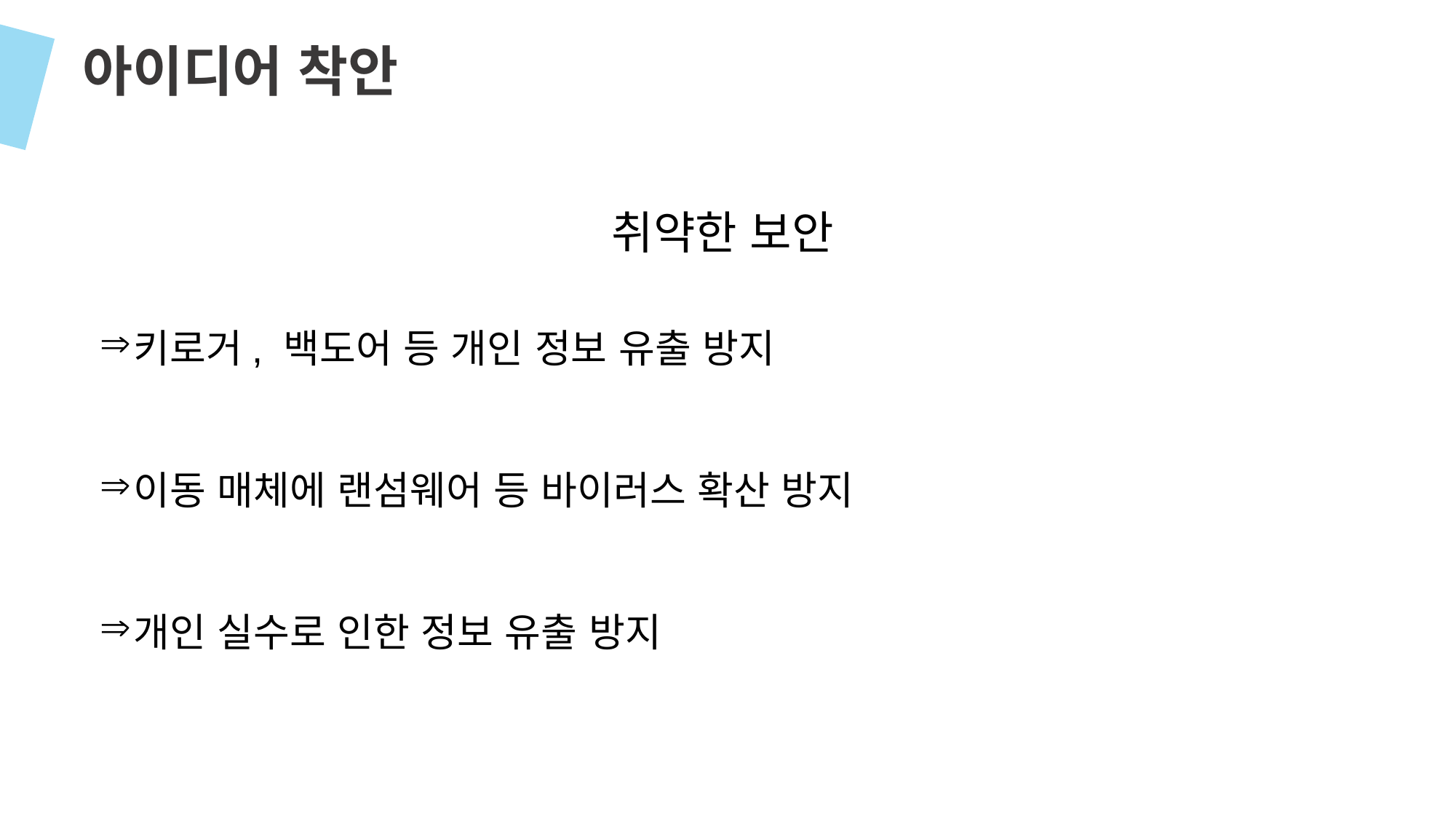

아이디어 착안
취약한 보안

키로거, 백도어 등 개인 정보 유출 방지

이동 매체에 랜섬웨어 등 바이러스 확산 방지

개인 실수로 인한 정보 유출 방지